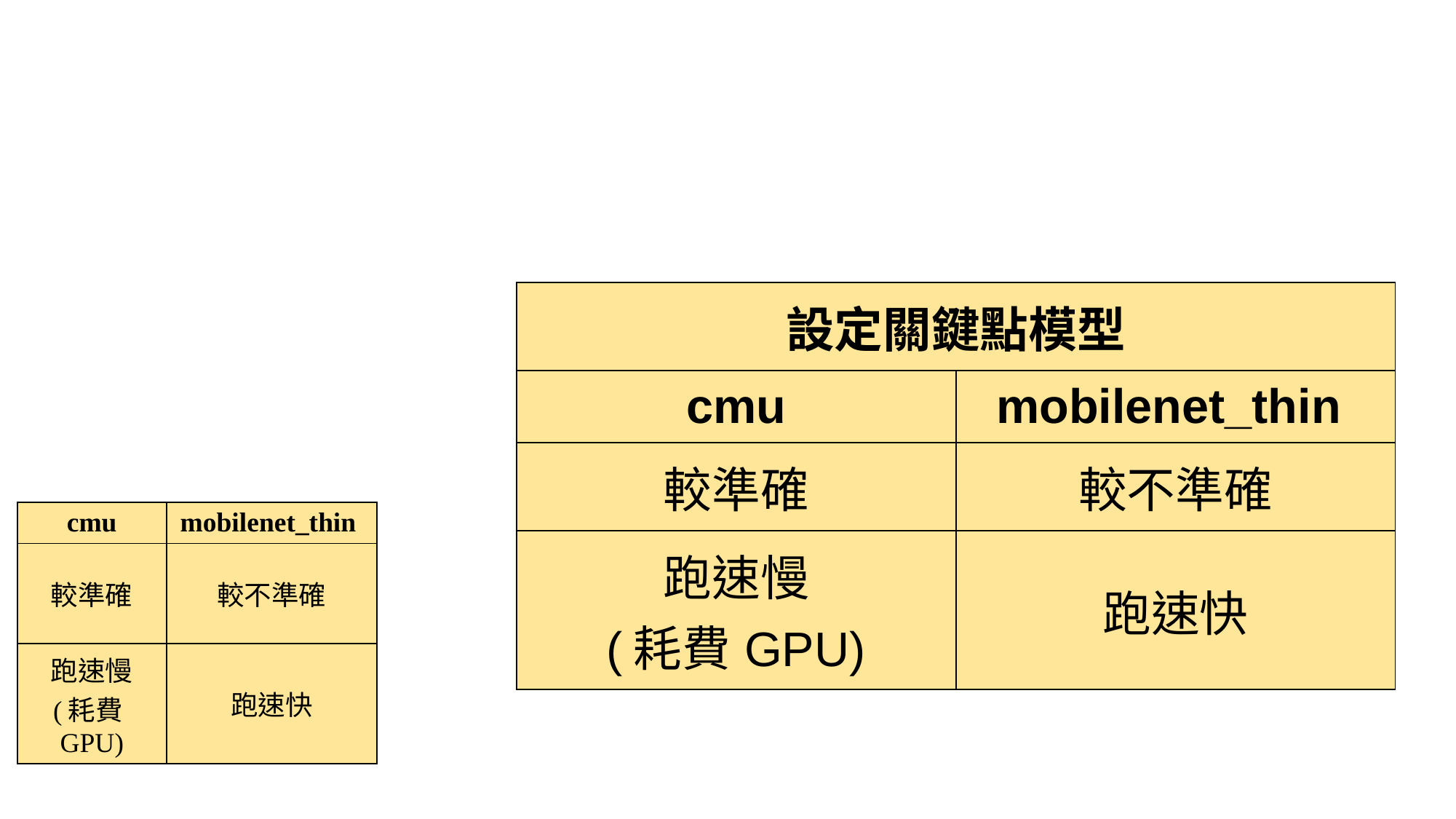

| 設定關鍵點模型 |  |
| --- | --- |
| cmu | mobilenet\_thin |
| 較準確 | 較不準確 |
| 跑速慢 (耗費GPU) | 跑速快 |
| cmu | mobilenet\_thin |
| --- | --- |
| 較準確 | 較不準確 |
| 跑速慢 (耗費GPU) | 跑速快 |